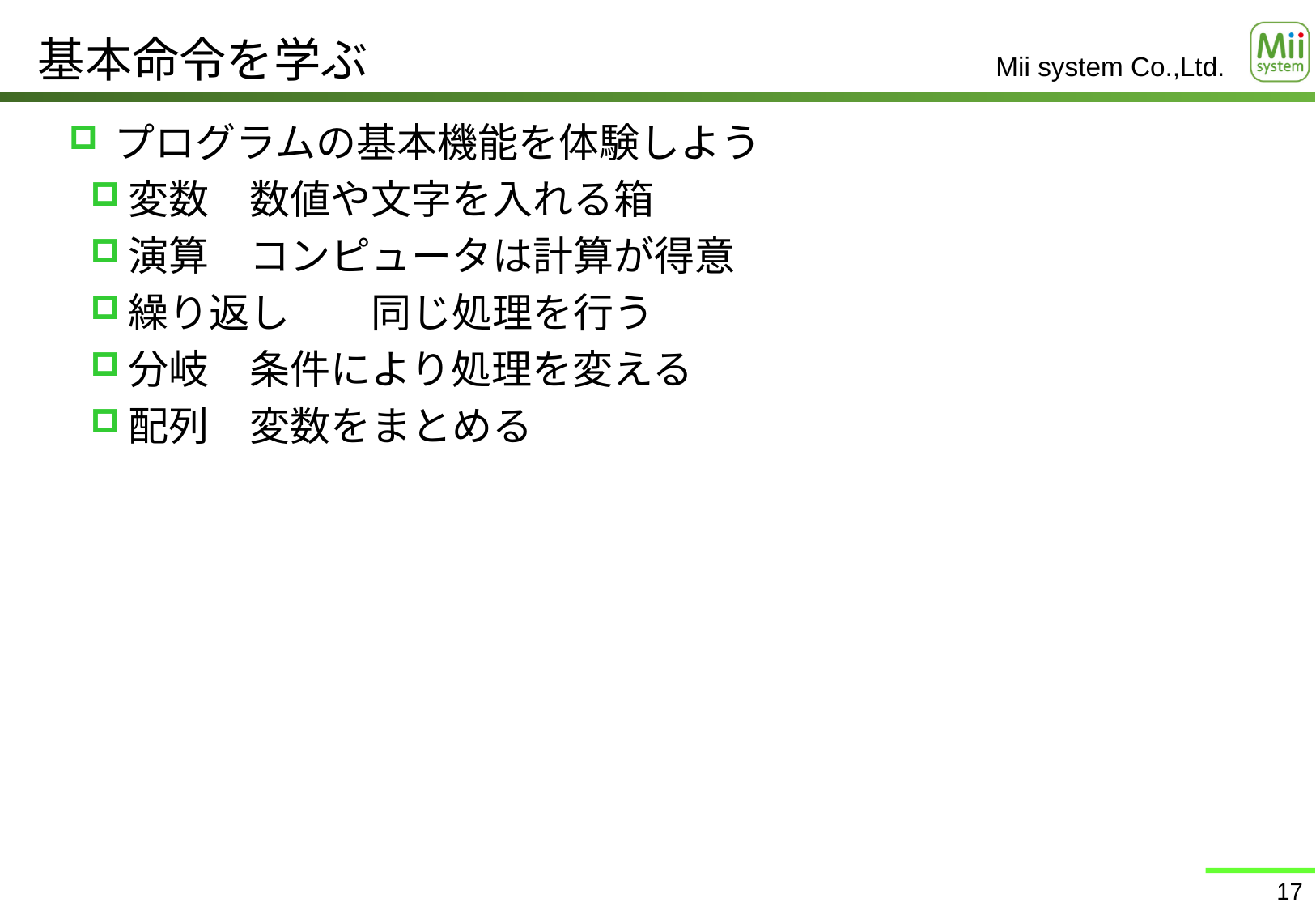

# 基本命令を学ぶ
プログラムの基本機能を体験しよう
変数	数値や文字を入れる箱
演算	コンピュータは計算が得意
繰り返し	同じ処理を行う
分岐	条件により処理を変える
配列	変数をまとめる

17